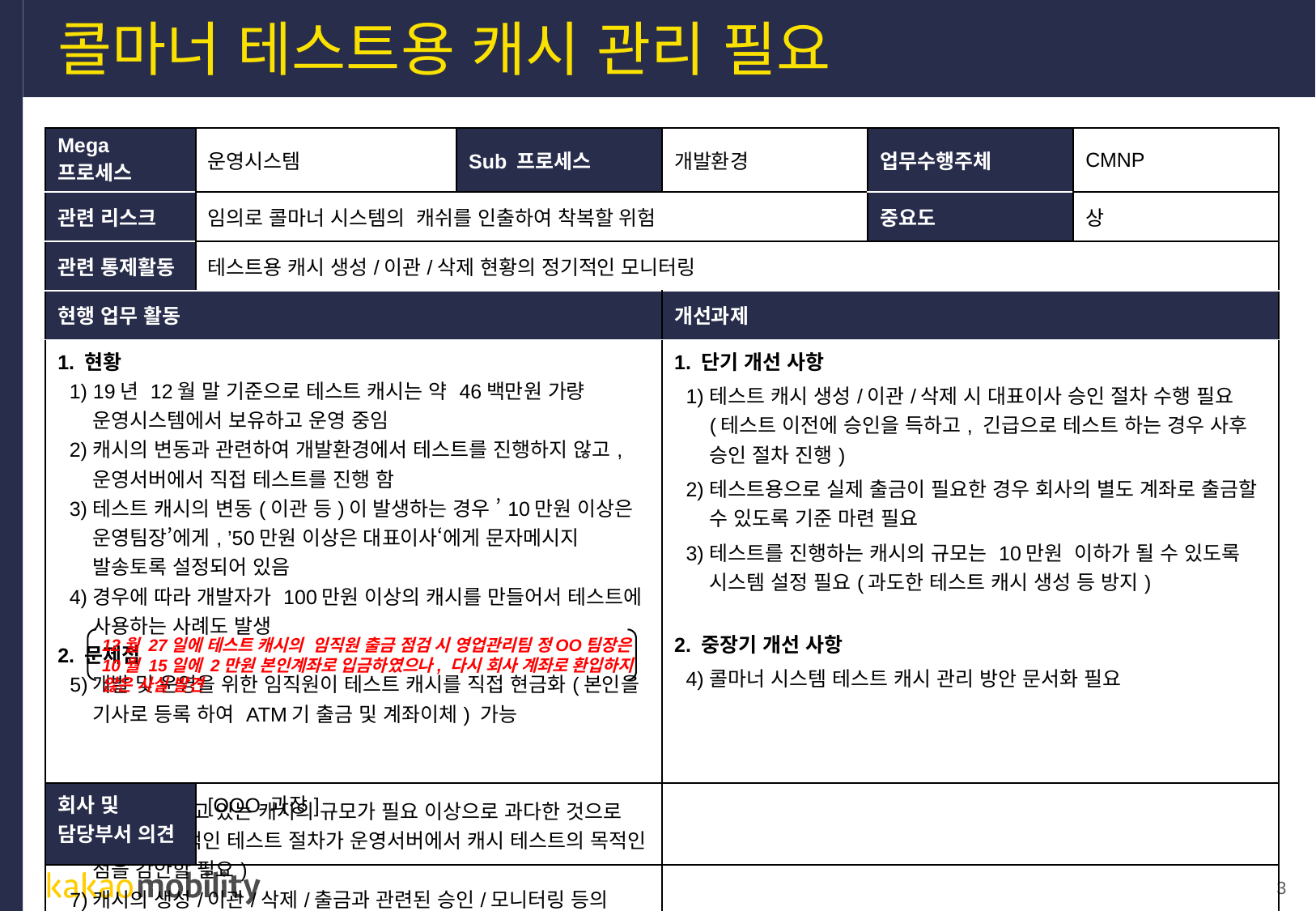

# 콜마너 테스트용 캐시 관리 필요
| Mega 프로세스 | 운영시스템 | Sub 프로세스 | 개발환경 | 업무수행주체 | CMNP |
| --- | --- | --- | --- | --- | --- |
| 관련 리스크 | 임의로 콜마너 시스템의 캐쉬를 인출하여 착복할 위험 |  |  | 중요도 | 상 |
| 관련 통제활동 | 테스트용 캐시 생성/이관/삭제 현황의 정기적인 모니터링 |  |  |  |  |
| 현행 업무 활동 |  |  | 개선과제 |  |  |
| 1. 현황 19년 12월 말 기준으로 테스트 캐시는 약 46백만원 가량 운영시스템에서 보유하고 운영 중임 캐시의 변동과 관련하여 개발환경에서 테스트를 진행하지 않고, 운영서버에서 직접 테스트를 진행 함 테스트 캐시의 변동(이관 등)이 발생하는 경우 ’10만원 이상은 운영팀장’에게, ’50만원 이상은 대표이사‘에게 문자메시지 발송토록 설정되어 있음 경우에 따라 개발자가 100만원 이상의 캐시를 만들어서 테스트에 사용하는 사례도 발생 2. 문제점 개발 및 운영을 위한 임직원이 테스트 캐시를 직접 현금화(본인을 기사로 등록 하여 ATM기 출금 및 계좌이체) 가능 현재 관리하고 있는 캐시의 규모가 필요 이상으로 과다한 것으로 파악(기능적인 테스트 절차가 운영서버에서 캐시 테스트의 목적인 점을 감안할 필요) 캐시의 생성/이관/삭제/출금과 관련된 승인/모니터링 등의 통제활동 부재 |  |  | 1. 단기 개선 사항 테스트 캐시 생성/이관/삭제 시 대표이사 승인 절차 수행 필요(테스트 이전에 승인을 득하고, 긴급으로 테스트 하는 경우 사후 승인 절차 진행) 테스트용으로 실제 출금이 필요한 경우 회사의 별도 계좌로 출금할 수 있도록 기준 마련 필요 테스트를 진행하는 캐시의 규모는 10만원 이하가 될 수 있도록 시스템 설정 필요(과도한 테스트 캐시 생성 등 방지) 2. 중장기 개선 사항 콜마너 시스템 테스트 캐시 관리 방안 문서화 필요 |  |  |
12월 27일에 테스트 캐시의  임직원 출금 점검 시 영업관리팀 정OO팀장은 10월 15일에 2만원 본인계좌로 입금하였으나, 다시 회사 계좌로 환입하지 않은 사실 발견

| 회사 및 담당부서 의견 | [OOO 과장] |
| --- | --- |